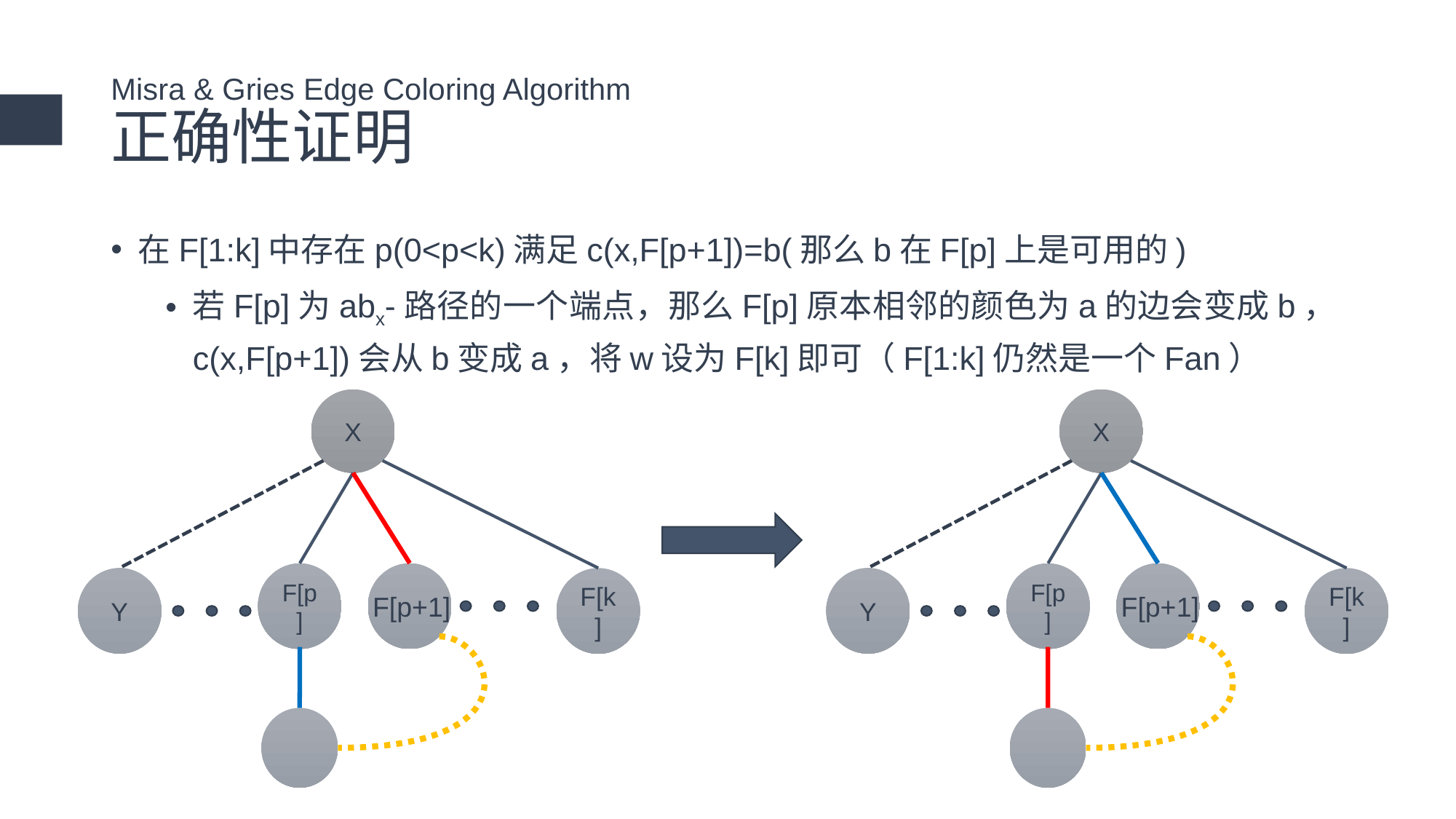

# Misra & Gries Edge Coloring Algorithm 正确性证明
在F[1:k]中存在p(0<p<k)满足c(x,F[p+1])=b(那么b在F[p]上是可用的)
若F[p]为abx-路径的一个端点，那么F[p]原本相邻的颜色为a的边会变成b，c(x,F[p+1])会从b变成a，将w设为F[k]即可（F[1:k]仍然是一个Fan）
X

F[p]
Y
F[k]
F[p+1]

X

F[p]
Y
F[k]
F[p+1]